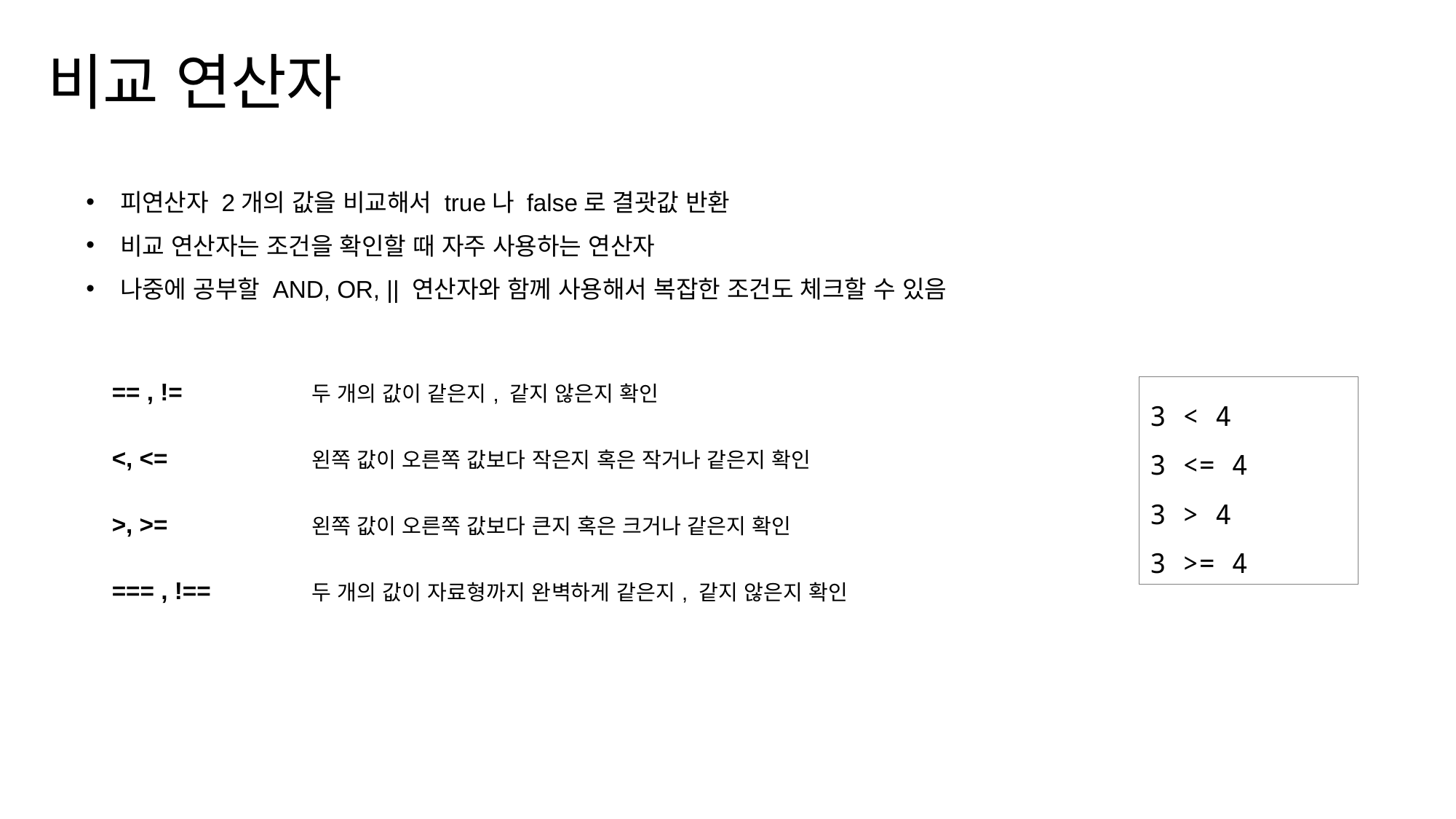

비교 연산자
피연산자 2개의 값을 비교해서 true나 false로 결괏값 반환
비교 연산자는 조건을 확인할 때 자주 사용하는 연산자
나중에 공부할 AND, OR, || 연산자와 함께 사용해서 복잡한 조건도 체크할 수 있음

| == , != | 두 개의 값이 같은지, 같지 않은지 확인 |
| --- | --- |
| <, <= | 왼쪽 값이 오른쪽 값보다 작은지 혹은 작거나 같은지 확인 |
| >, >= | 왼쪽 값이 오른쪽 값보다 큰지 혹은 크거나 같은지 확인 |
| === , !== | 두 개의 값이 자료형까지 완벽하게 같은지, 같지 않은지 확인 |
3 < 4
3 <= 4
3 > 4
3 >= 4